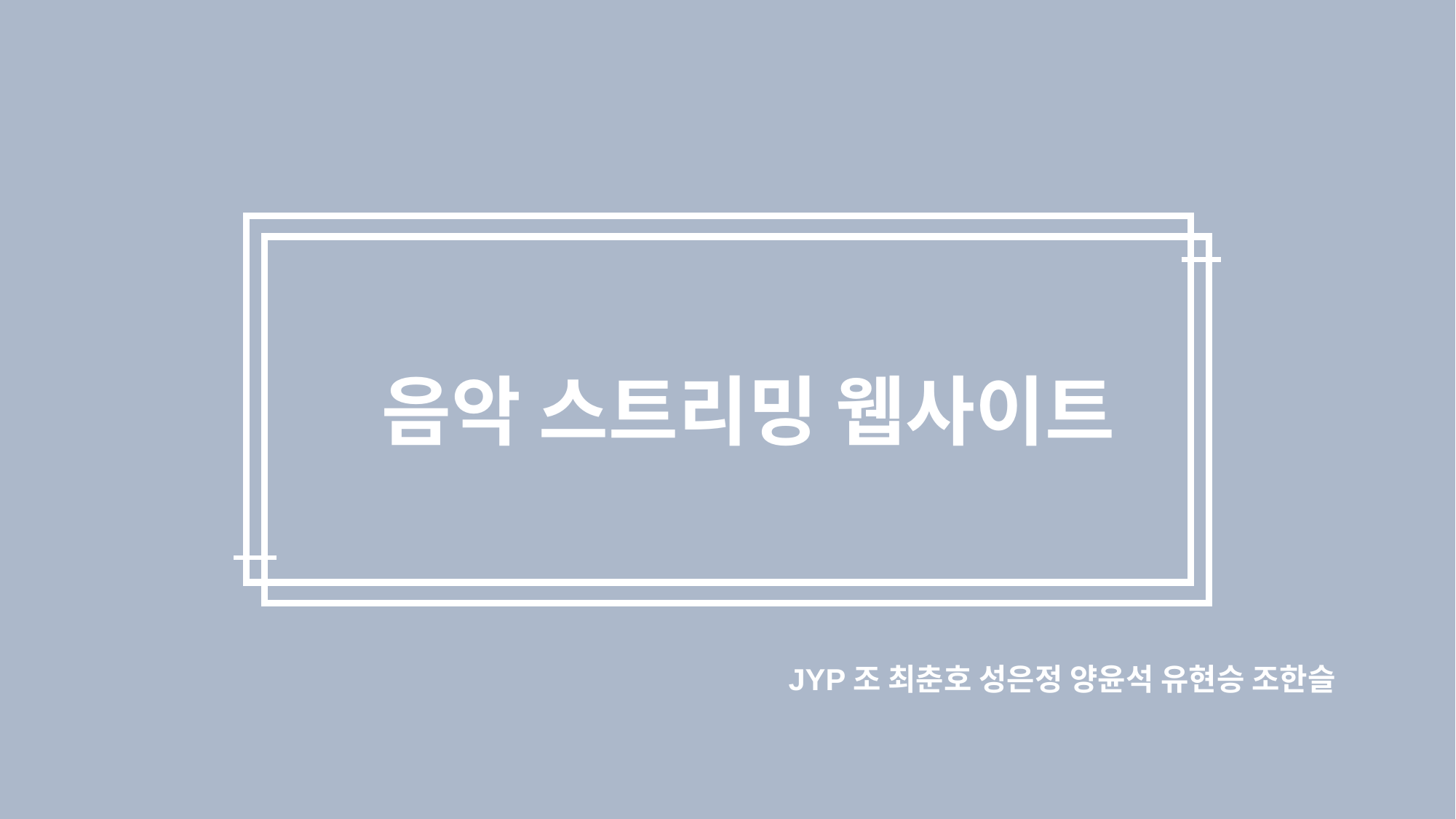

음악 스트리밍 웹사이트
JYP조 최춘호 성은정 양윤석 유현승 조한슬